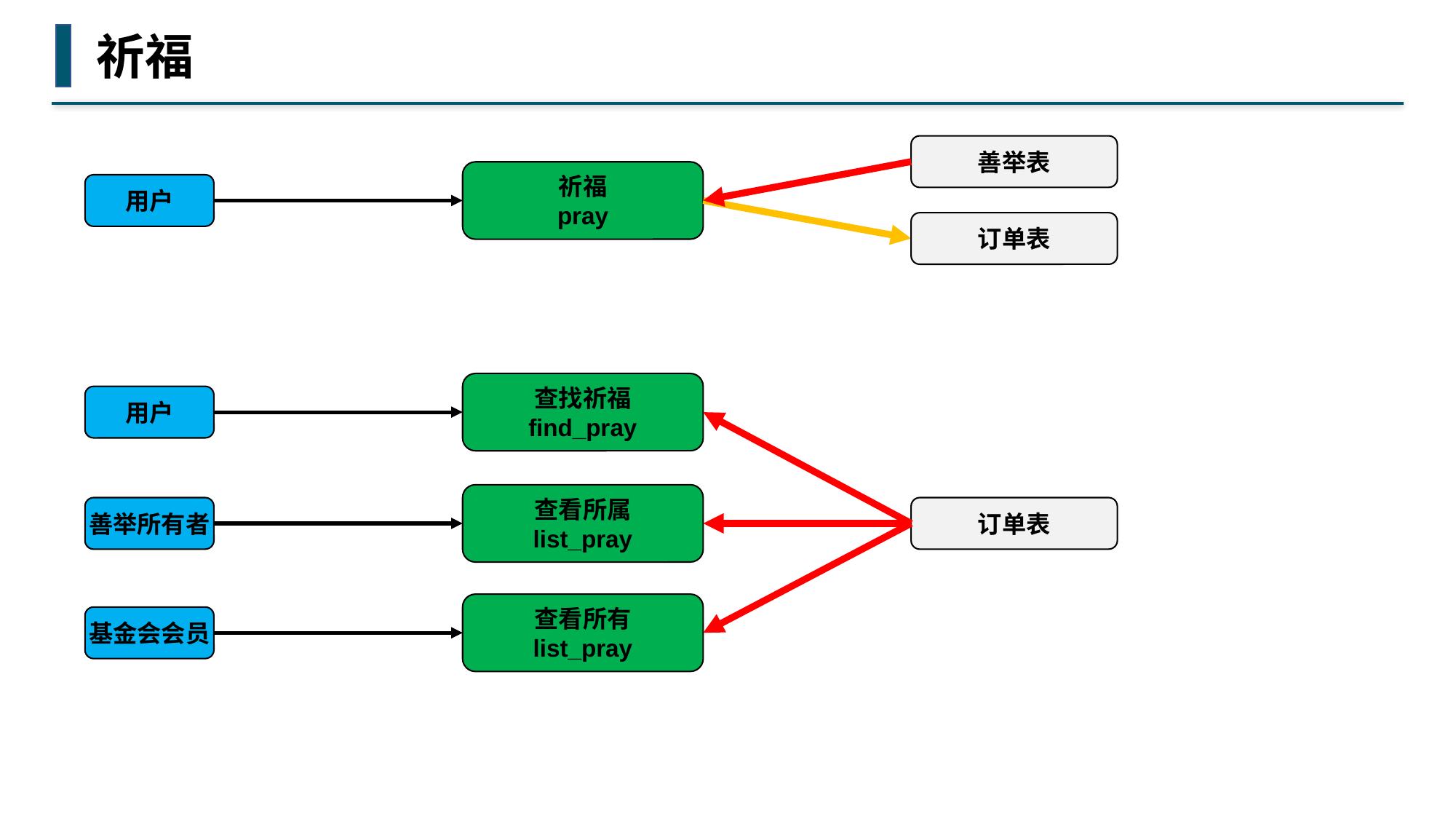

祈福

善举表
祈福
pray
用户
订单表
查找祈福
find_pray
用户
查看所属
list_pray
善举所有者
订单表
查看所有
list_pray
基金会会员